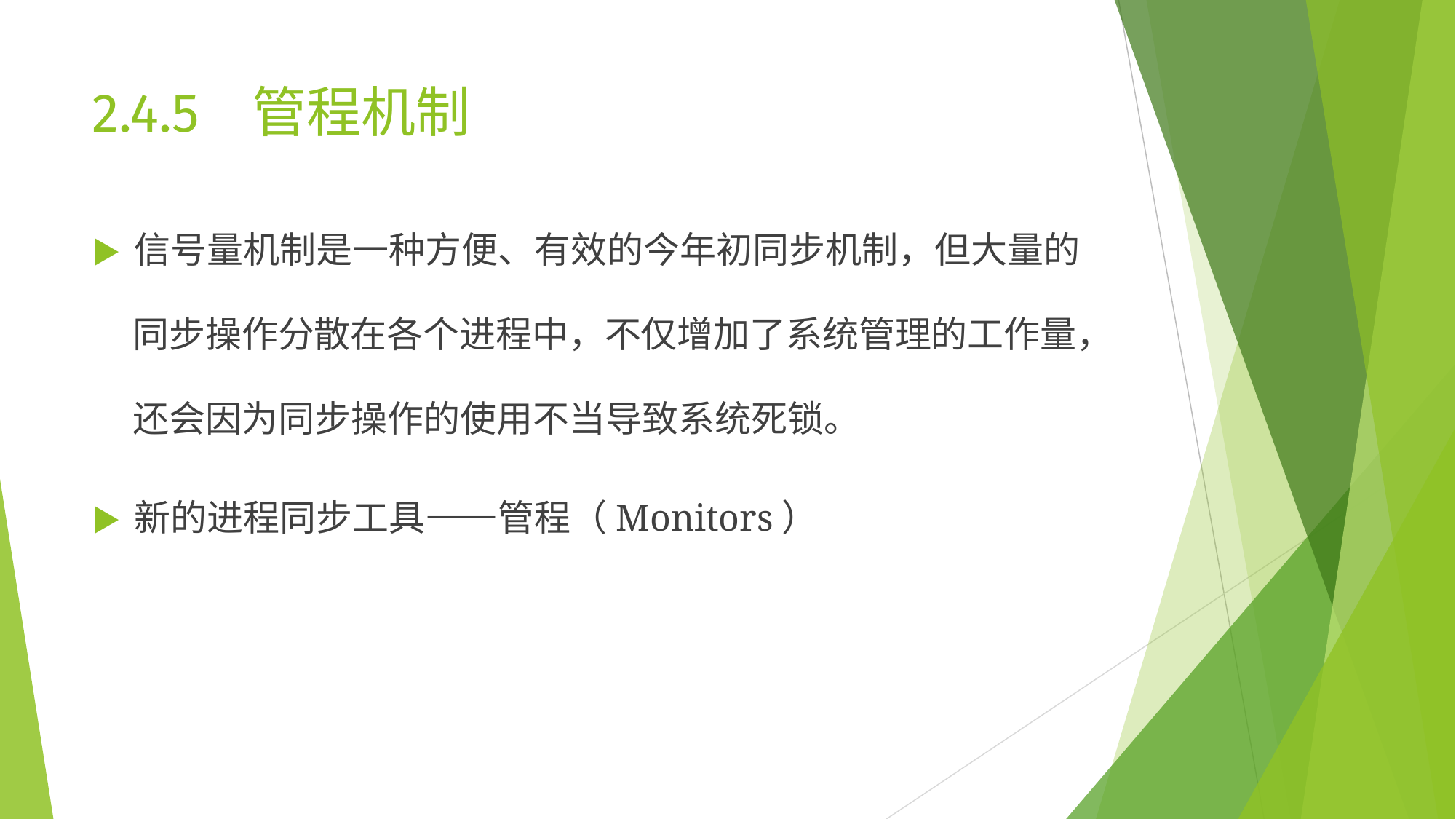

# 2.4.5	管程机制
▶	信号量机制是一种方便、有效的今年初同步机制，但大量的

同步操作分散在各个进程中，不仅增加了系统管理的工作量，

还会因为同步操作的使用不当导致系统死锁。

▶	新的进程同步工具——管程（Monitors）